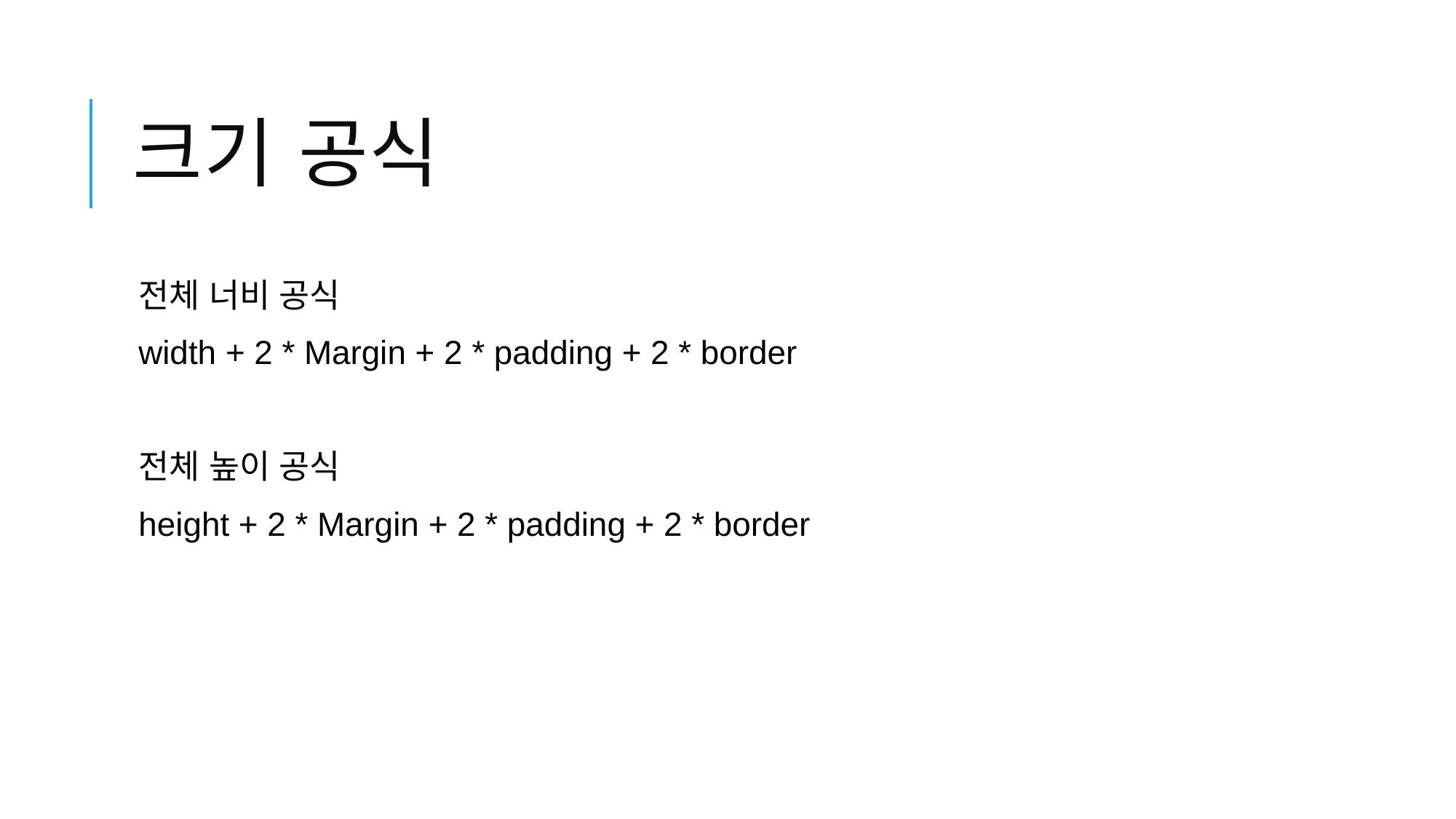

# 크기 공식
전체 너비 공식
width + 2 * Margin + 2 * padding + 2 * border

전체 높이 공식
height + 2 * Margin + 2 * padding + 2 * border